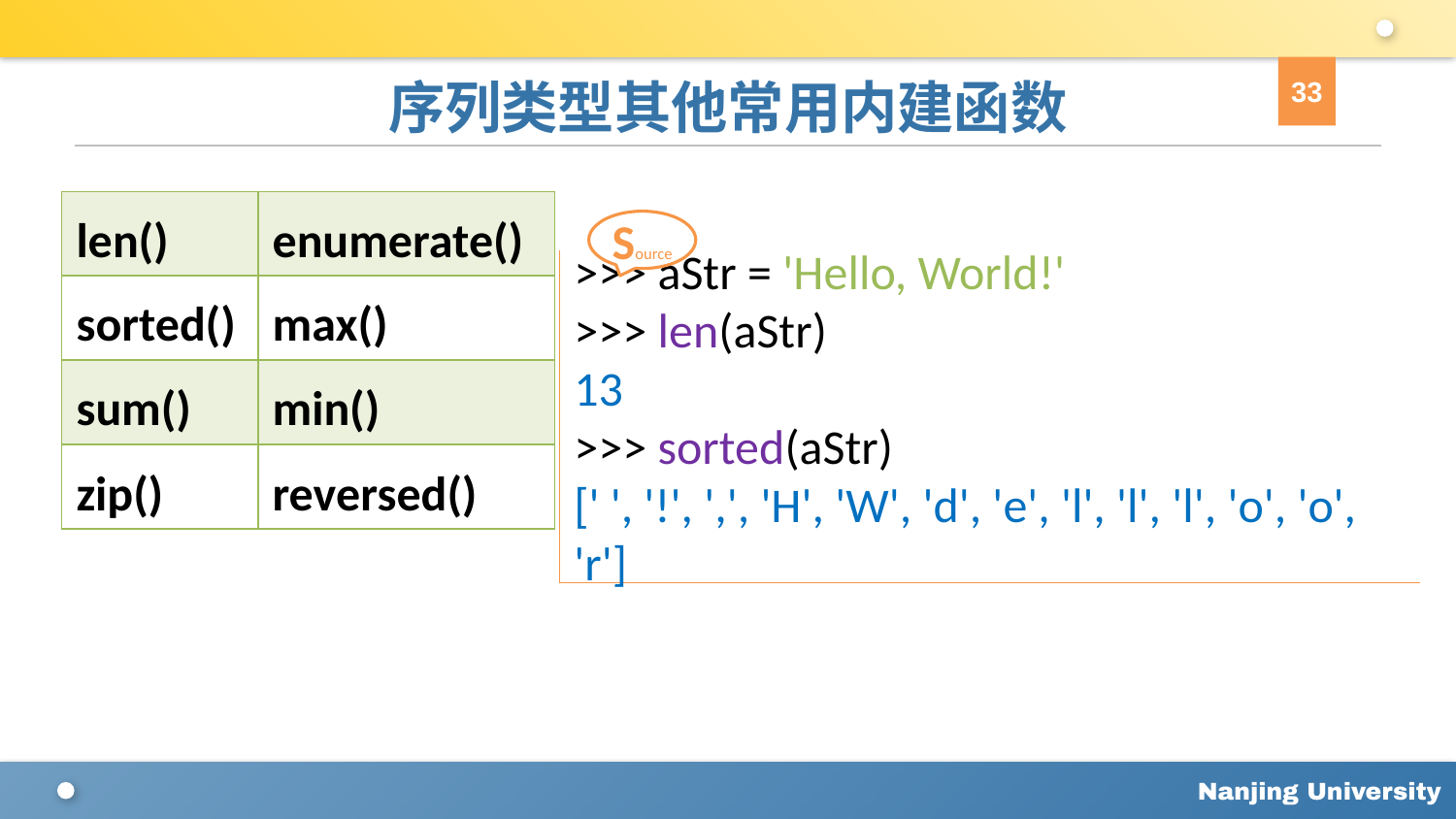

33
# 序列类型其他常用内建函数
| len() | enumerate() |
| --- | --- |
| sorted() | max() |
| sum() | min() |
| zip() | reversed() |
Source
>>> aStr = 'Hello, World!'
>>> len(aStr)
13
>>> sorted(aStr)
[' ', '!', ',', 'H', 'W', 'd', 'e', 'l', 'l', 'l', 'o', 'o', 'r']